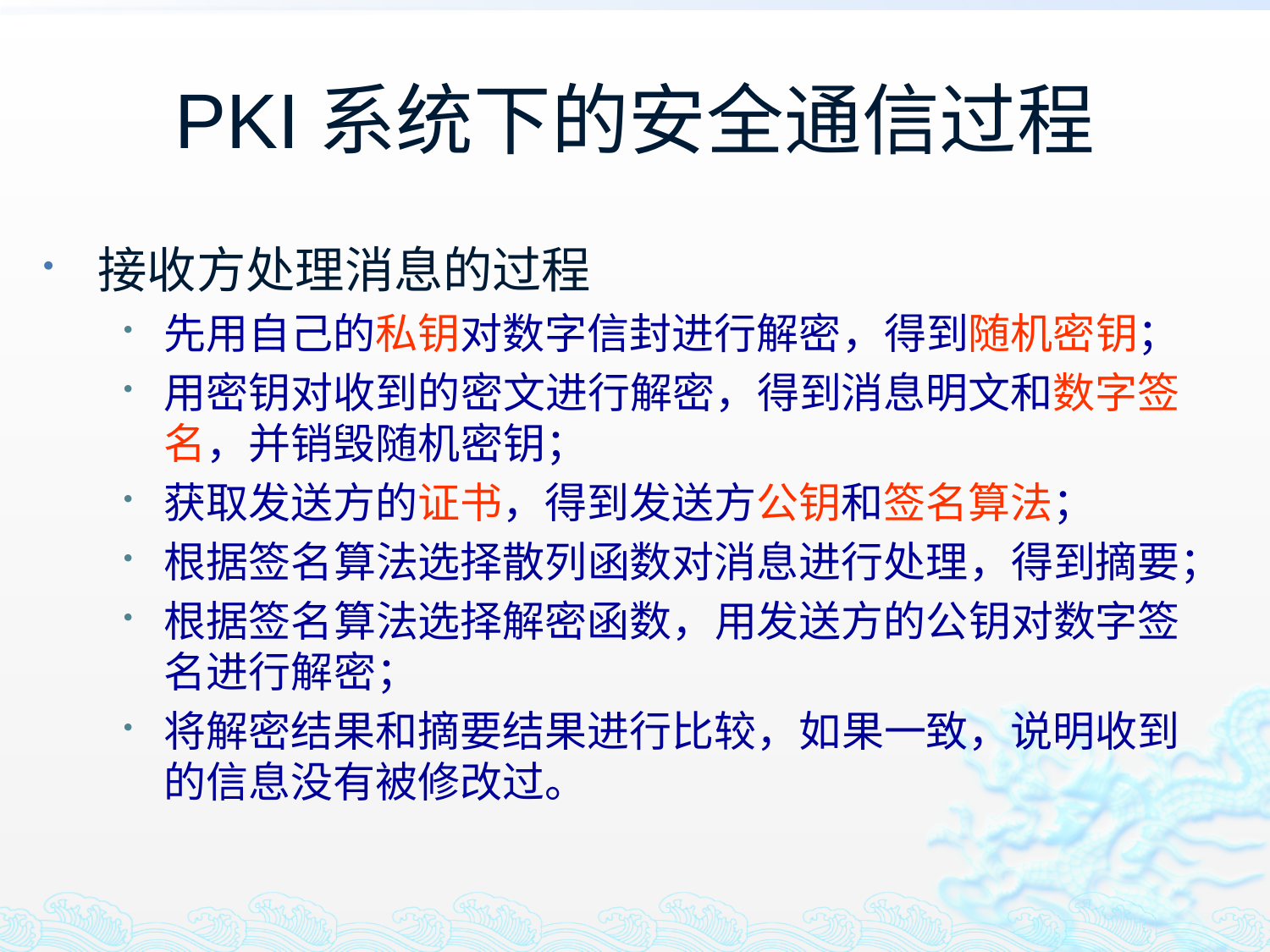

# PKI系统下的安全通信过程
接收方处理消息的过程
先用自己的私钥对数字信封进行解密，得到随机密钥；
用密钥对收到的密文进行解密，得到消息明文和数字签名，并销毁随机密钥；
获取发送方的证书，得到发送方公钥和签名算法；
根据签名算法选择散列函数对消息进行处理，得到摘要；
根据签名算法选择解密函数，用发送方的公钥对数字签名进行解密；
将解密结果和摘要结果进行比较，如果一致，说明收到的信息没有被修改过。